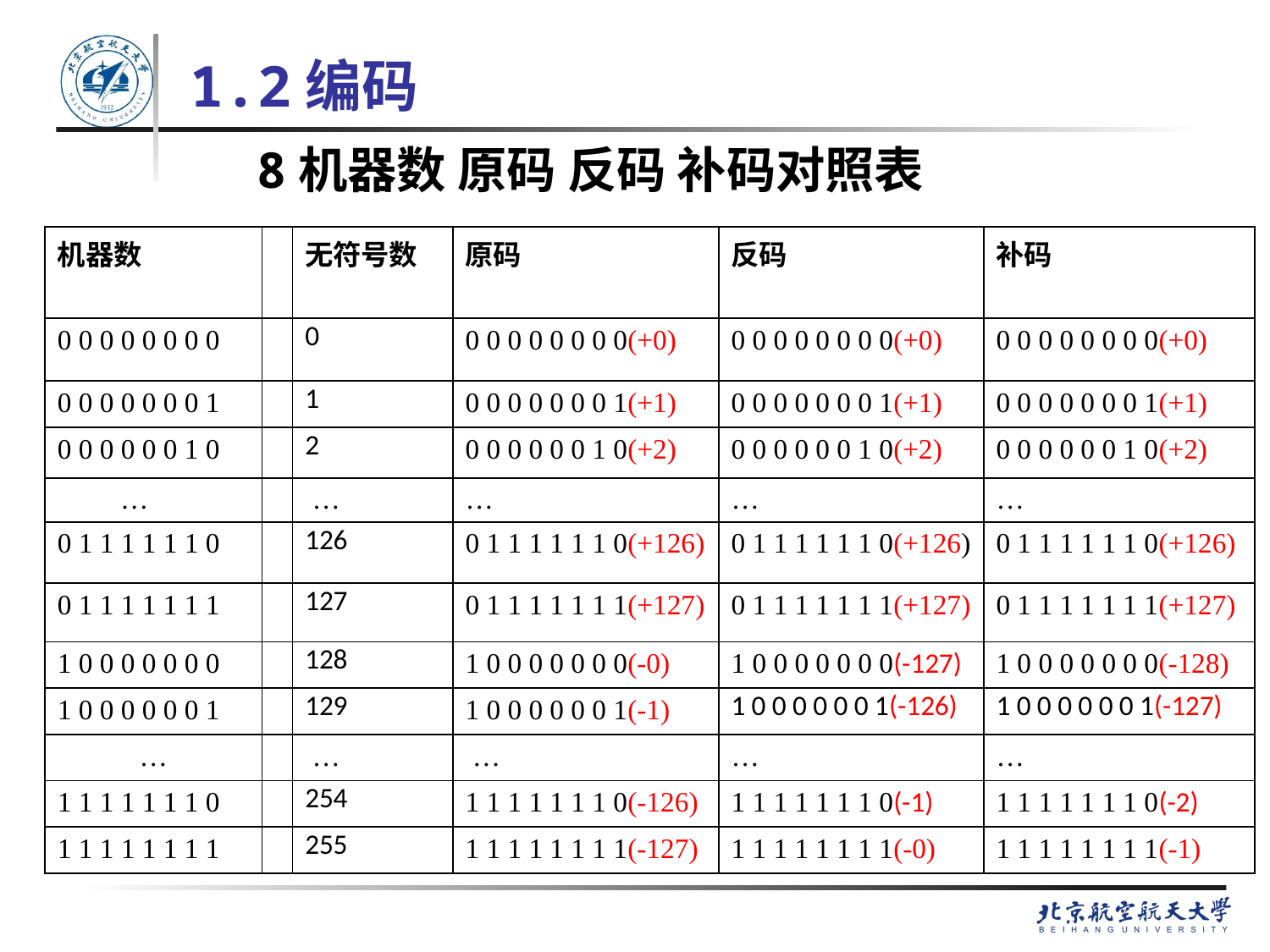

# 1.2编码
8机器数 原码 反码 补码对照表
| 机器数 |  | 无符号数 | 原码 | 反码 | 补码 |
| --- | --- | --- | --- | --- | --- |
| 0 0 0 0 0 0 0 0 |  | 0 | 0 0 0 0 0 0 0 0(+0) | 0 0 0 0 0 0 0 0(+0) | 0 0 0 0 0 0 0 0(+0) |
| 0 0 0 0 0 0 0 1 |  | 1 | 0 0 0 0 0 0 0 1(+1) | 0 0 0 0 0 0 0 1(+1) | 0 0 0 0 0 0 0 1(+1) |
| 0 0 0 0 0 0 1 0 |  | 2 | 0 0 0 0 0 0 1 0(+2) | 0 0 0 0 0 0 1 0(+2) | 0 0 0 0 0 0 1 0(+2) |
| … |  | … | … | … | … |
| 0 1 1 1 1 1 1 0 |  | 126 | 0 1 1 1 1 1 1 0(+126) | 0 1 1 1 1 1 1 0(+126) | 0 1 1 1 1 1 1 0(+126) |
| 0 1 1 1 1 1 1 1 |  | 127 | 0 1 1 1 1 1 1 1(+127) | 0 1 1 1 1 1 1 1(+127) | 0 1 1 1 1 1 1 1(+127) |
| 1 0 0 0 0 0 0 0 |  | 128 | 1 0 0 0 0 0 0 0(-0) | 1 0 0 0 0 0 0 0(-127) | 1 0 0 0 0 0 0 0(-128) |
| 1 0 0 0 0 0 0 1 |  | 129 | 1 0 0 0 0 0 0 1(-1) | 1 0 0 0 0 0 0 1(-126) | 1 0 0 0 0 0 0 1(-127) |
| … |  | … | … | … | … |
| 1 1 1 1 1 1 1 0 |  | 254 | 1 1 1 1 1 1 1 0(-126) | 1 1 1 1 1 1 1 0(-1) | 1 1 1 1 1 1 1 0(-2) |
| 1 1 1 1 1 1 1 1 |  | 255 | 1 1 1 1 1 1 1 1(-127) | 1 1 1 1 1 1 1 1(-0) | 1 1 1 1 1 1 1 1(-1) |
27